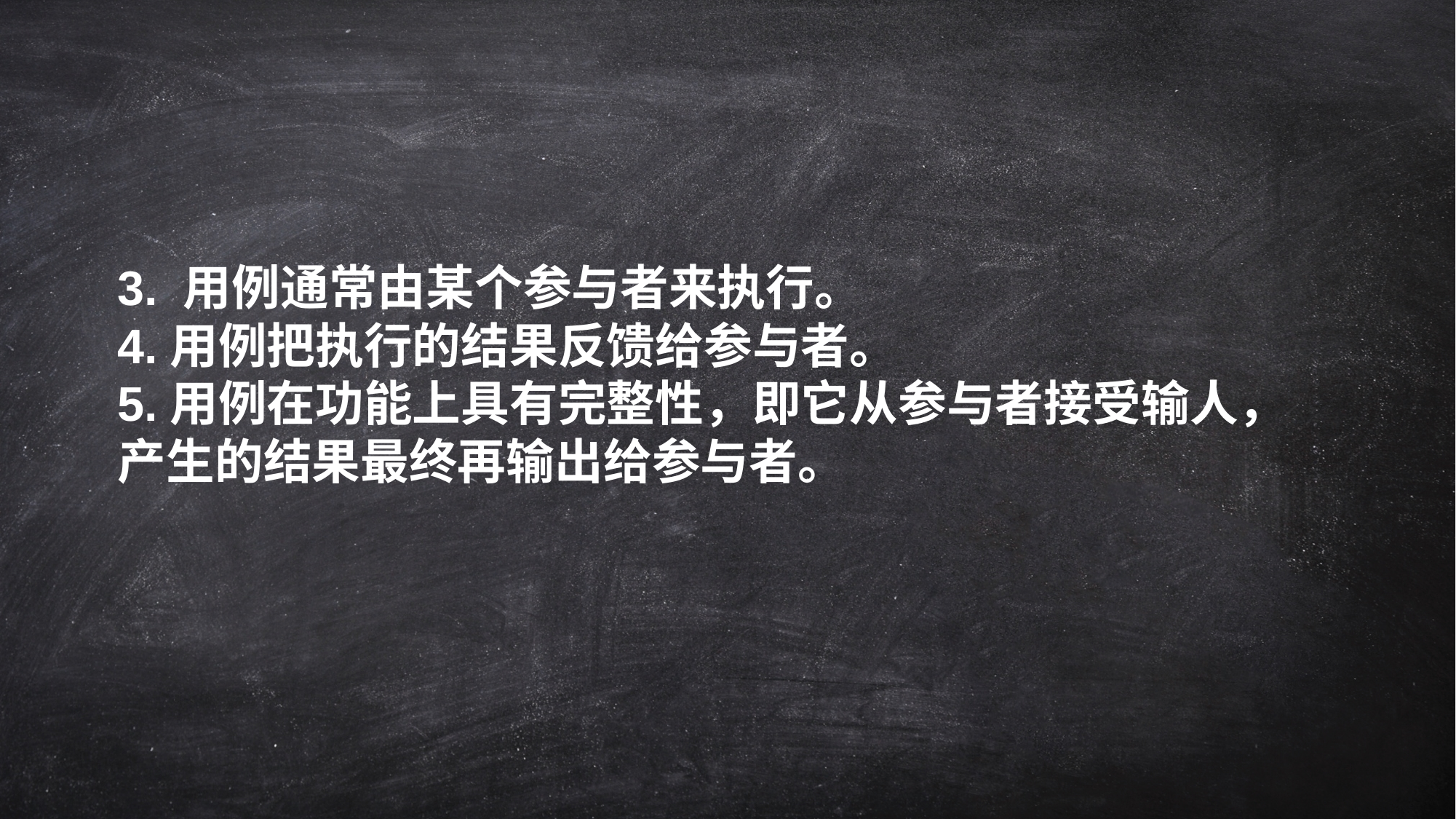

3. 用例通常由某个参与者来执行。
4.用例把执行的结果反馈给参与者。
5.用例在功能上具有完整性，即它从参与者接受输人，产生的结果最终再输出给参与者。